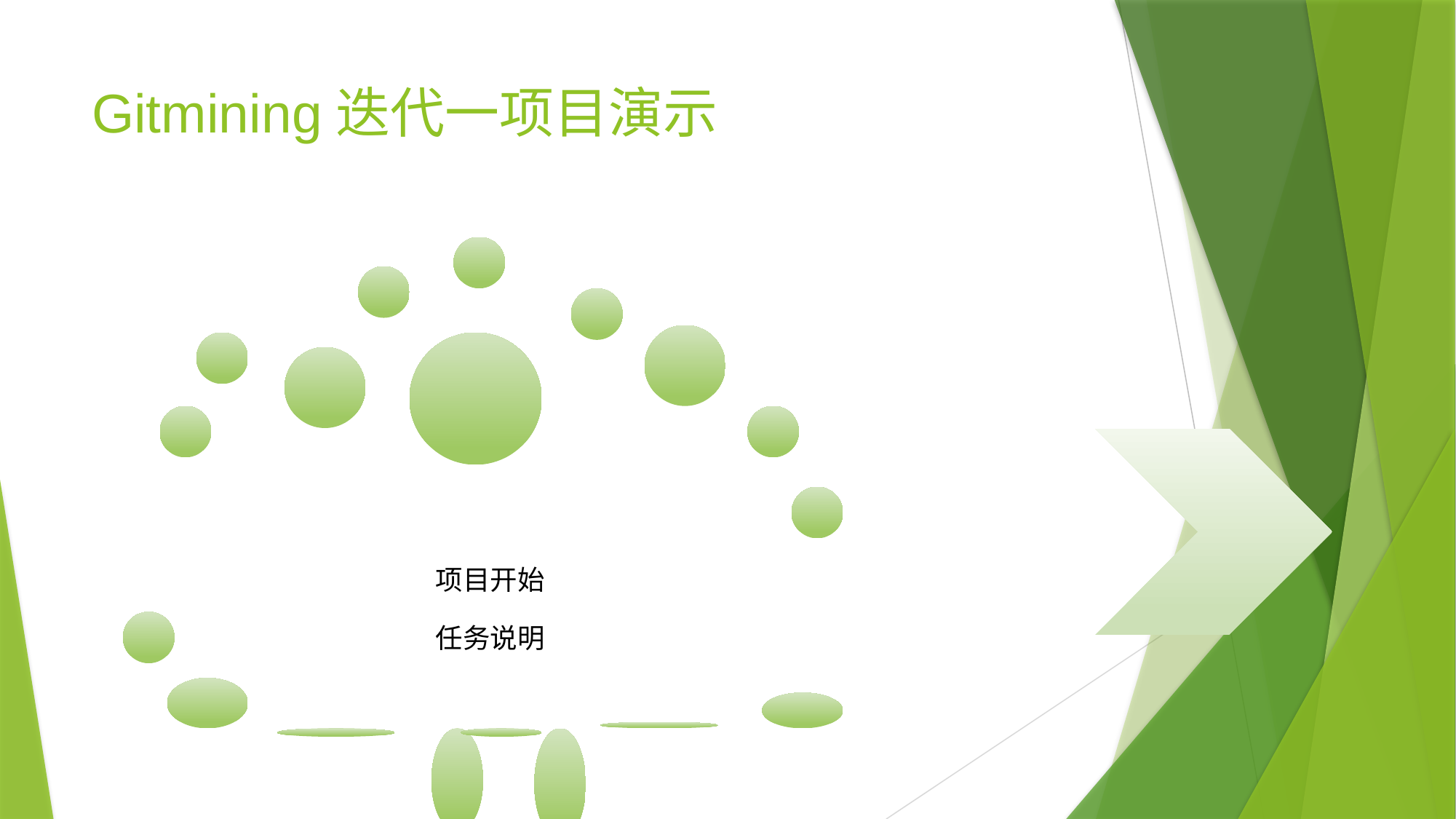

# Gitmining迭代一项目演示
项目开始
任务说明
任务说明
任务说明
任务说明